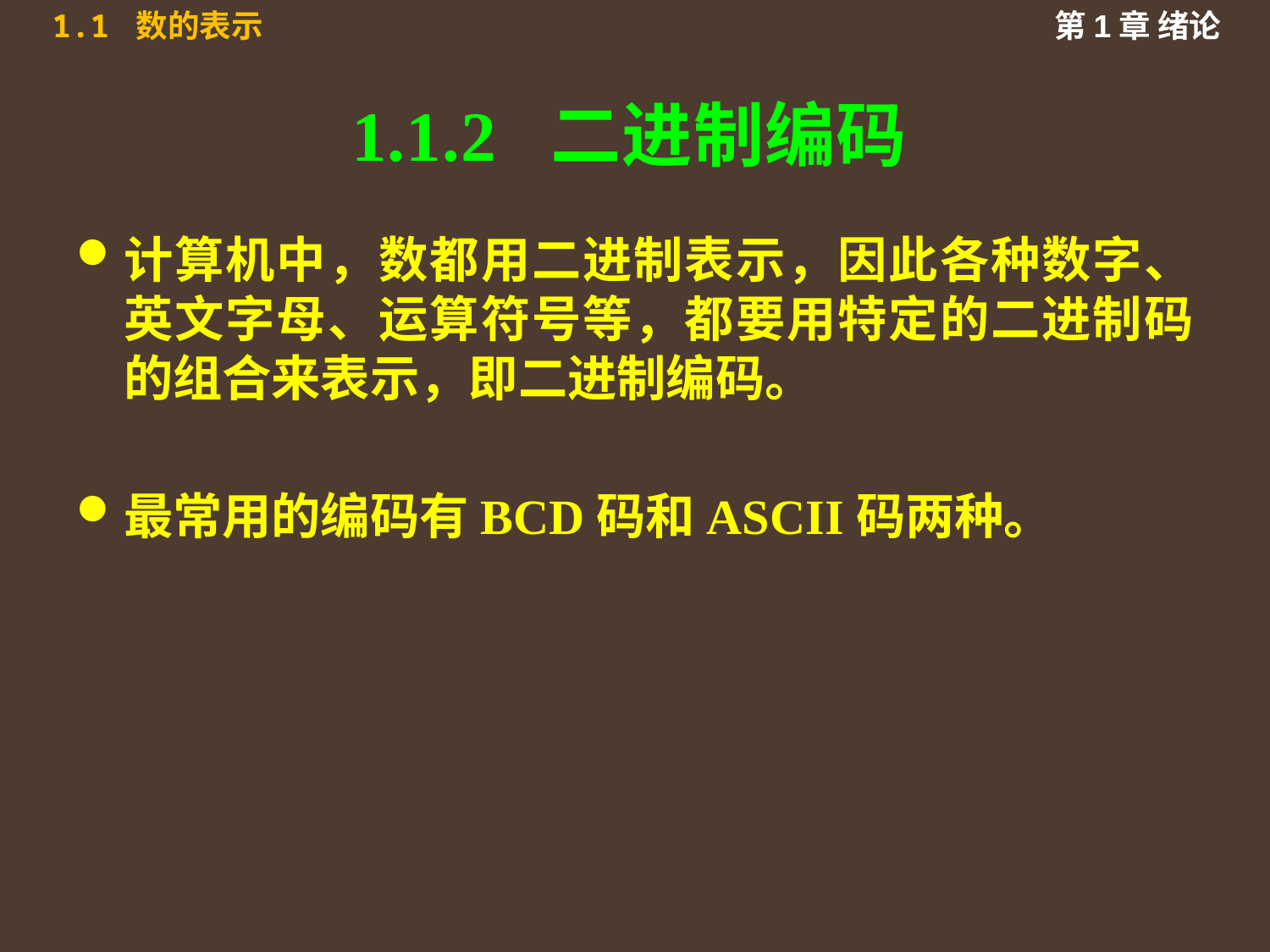

# 1.1.2  二进制编码
计算机中，数都用二进制表示，因此各种数字、英文字母、运算符号等，都要用特定的二进制码的组合来表示，即二进制编码。

最常用的编码有BCD码和ASCII码两种。